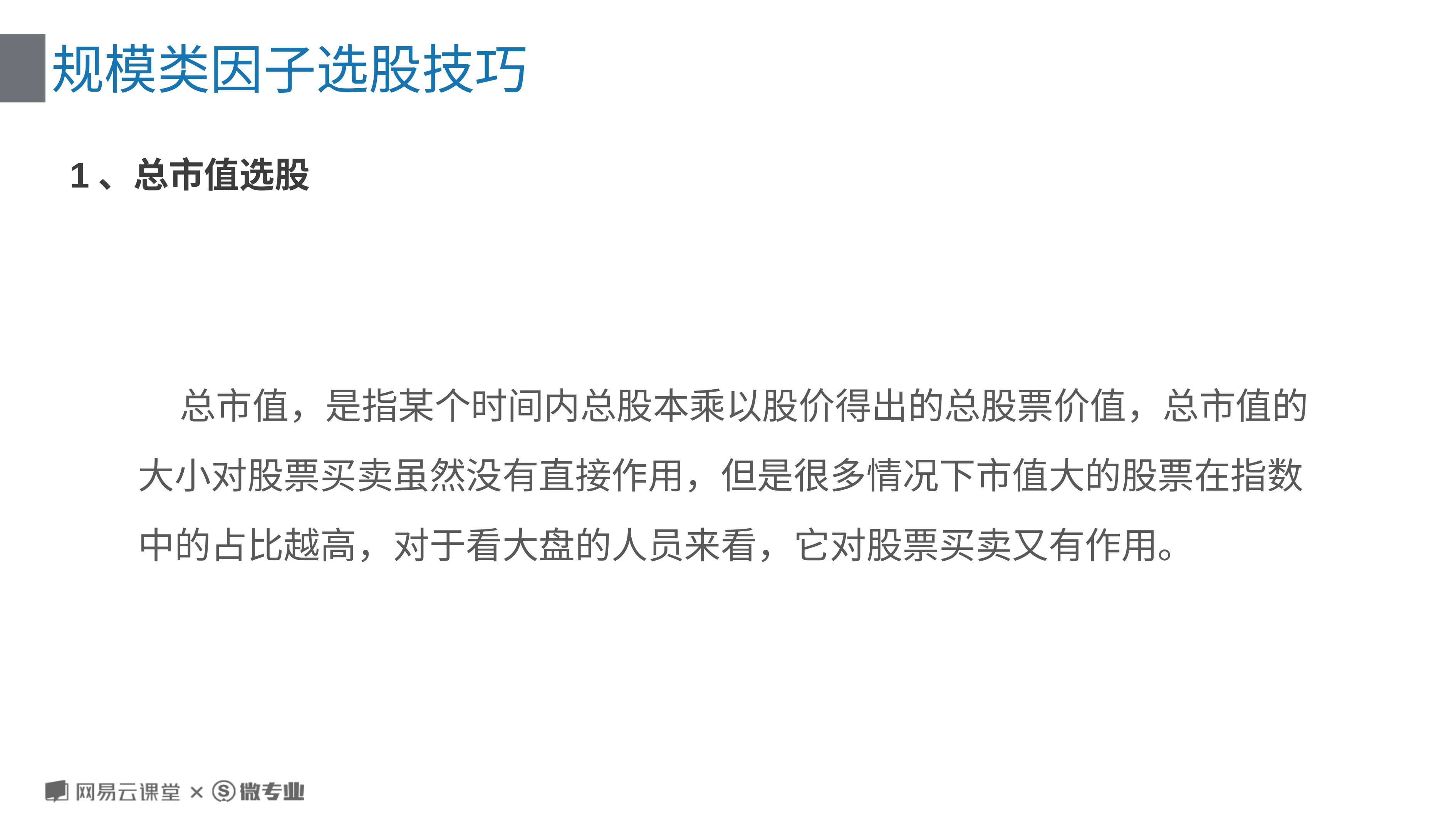

# 规模类因子选股技巧
1、总市值选股
    总市值，是指某个时间内总股本乘以股价得出的总股票价值，总市值的大小对股票买卖虽然没有直接作用，但是很多情况下市值大的股票在指数中的占比越高，对于看大盘的人员来看，它对股票买卖又有作用。